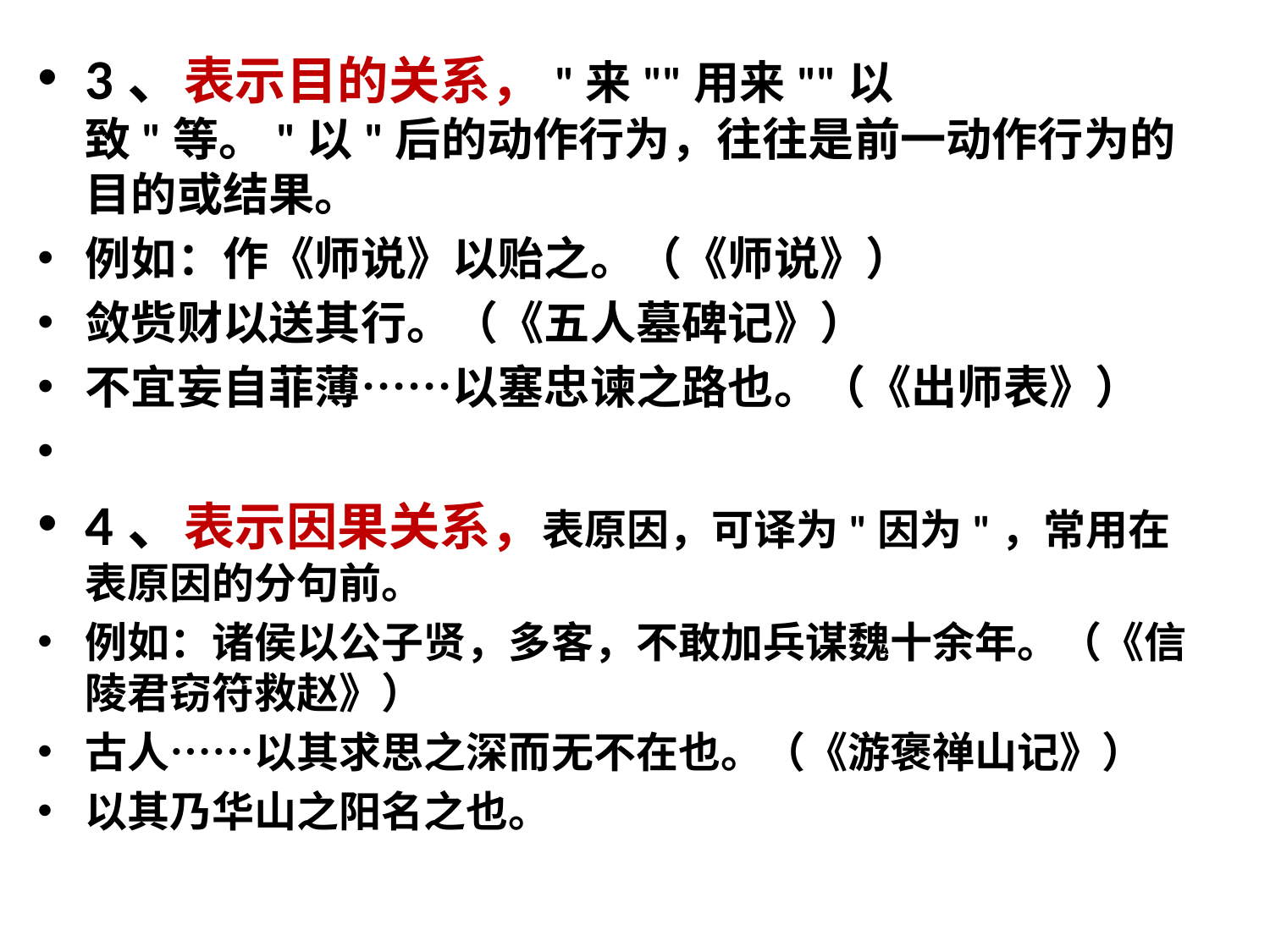

3、表示目的关系，"来""用来""以致"等。"以"后的动作行为，往往是前一动作行为的目的或结果。
例如：作《师说》以贻之。（《师说》）
敛赀财以送其行。（《五人墓碑记》）
不宜妄自菲薄……以塞忠谏之路也。（《出师表》）

4、表示因果关系，表原因，可译为"因为"，常用在表原因的分句前。
例如：诸侯以公子贤，多客，不敢加兵谋魏十余年。（《信陵君窃符救赵》）
古人……以其求思之深而无不在也。（《游褒禅山记》）
以其乃华山之阳名之也。